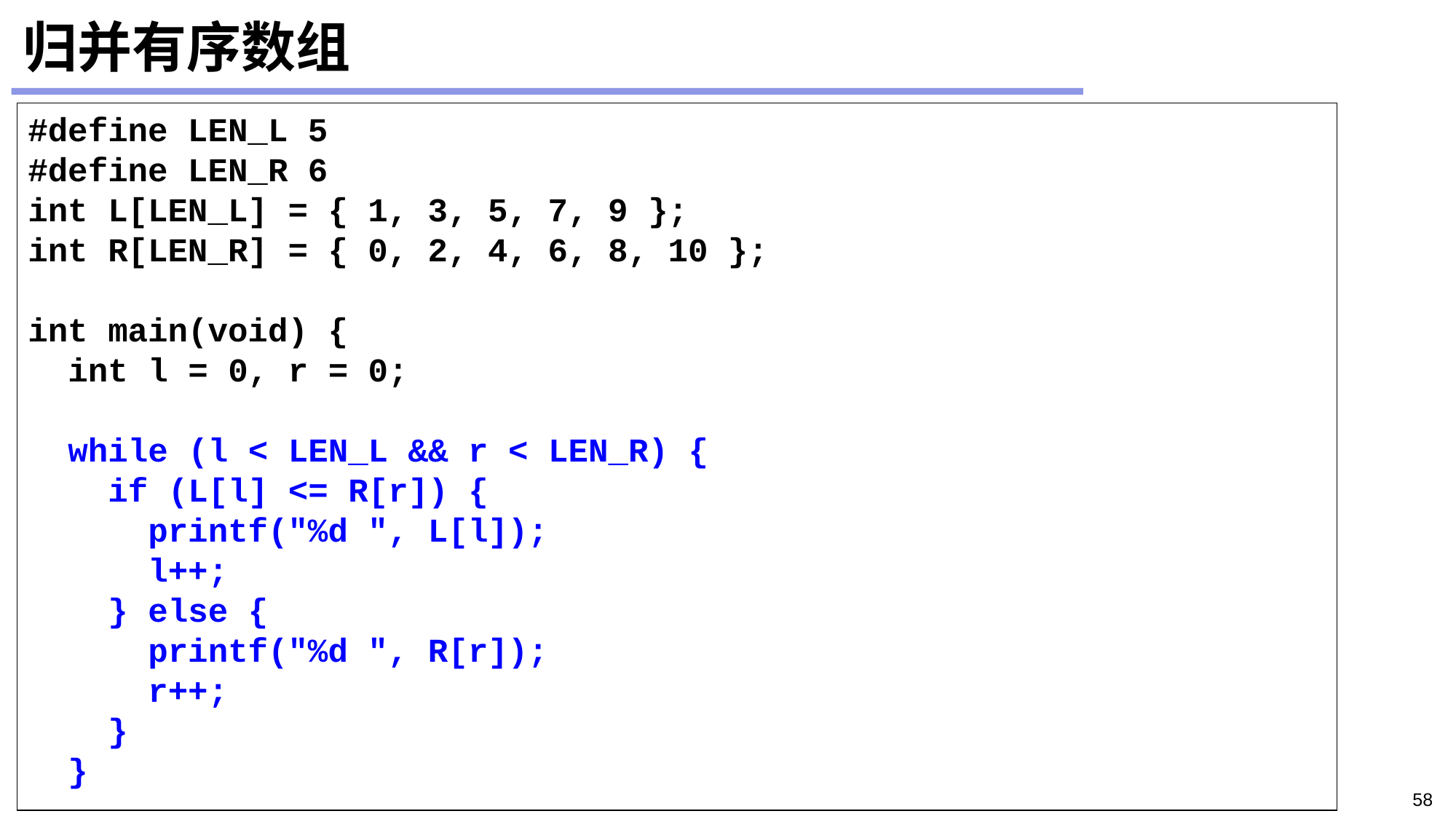

# 归并有序数组
#define LEN_L 5
#define LEN_R 6
int L[LEN_L] = { 1, 3, 5, 7, 9 };
int R[LEN_R] = { 0, 2, 4, 6, 8, 10 };

int main(void) {
  int l = 0, r = 0;

  while (l < LEN_L && r < LEN_R) {
    if (L[l] <= R[r]) {
      printf("%d ", L[l]);
      l++;
    } else {
      printf("%d ", R[r]);
      r++;
    }
  }

  while (r < LEN_R) {
    printf("%d ", R[r]);
    r++;
  }

  while (l < LEN_L) {
    printf("%d ", L[l]);
    l++;
  }

  // l >= LEN_L || r >= LEN_R
  // if (l >= LEN_L) {
  //   while (r < LEN_R) {
  //     printf("%d ", R[r]);
  //     r++;
  //   }
  // }

  // if (r >= LEN_R) {
  //   while (l < LEN_L) {
  //     printf("%d ", L[l]);
  //     l++;
  //   }
  // }

  return 0;
}
58